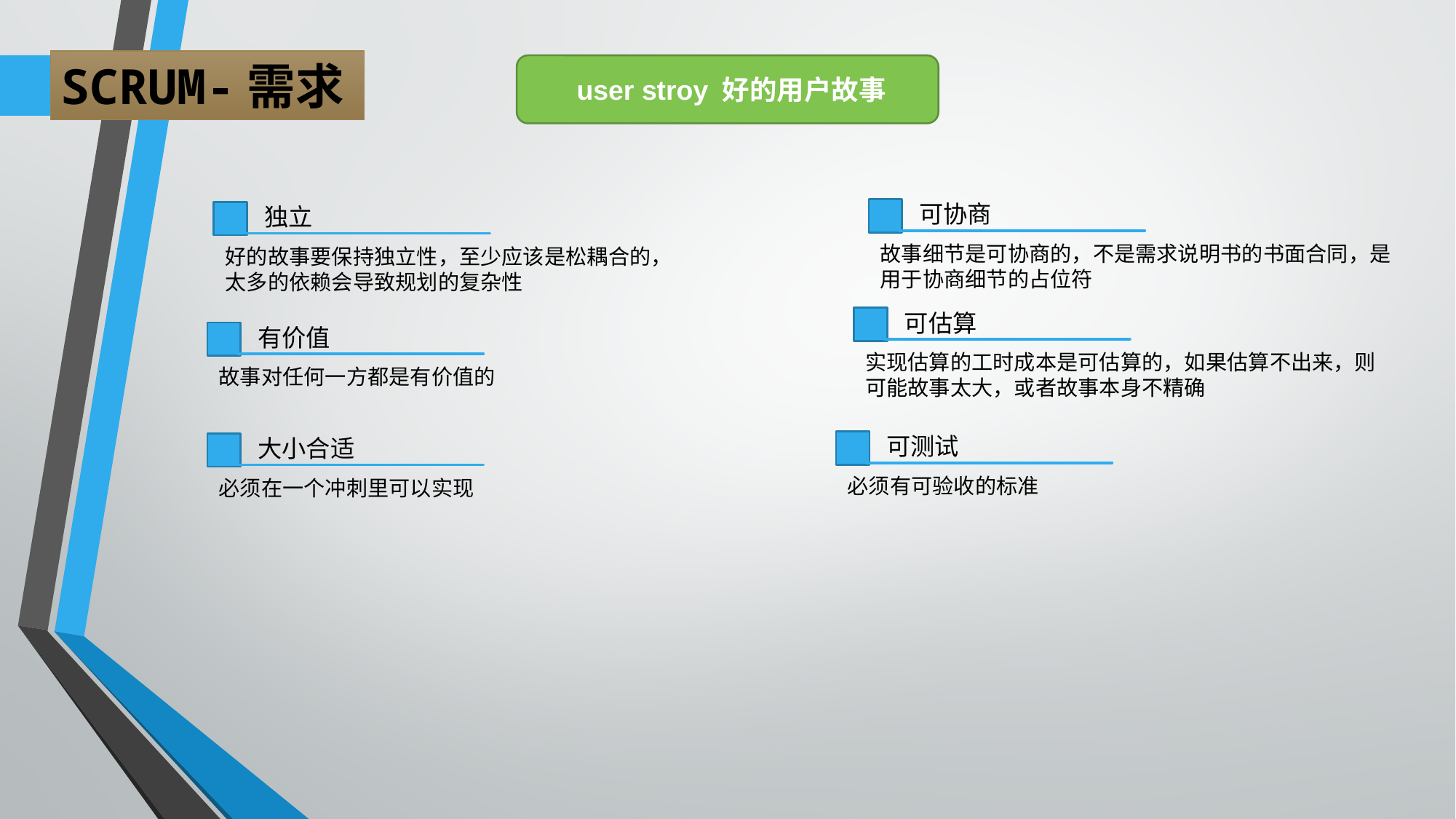

SCRUM-需求

 user stroy 好的用户故事
可协商

故事细节是可协商的，不是需求说明书的书面合同，是用于协商细节的占位符
独立

好的故事要保持独立性，至少应该是松耦合的，
太多的依赖会导致规划的复杂性
可估算

实现估算的工时成本是可估算的，如果估算不出来，则可能故事太大，或者故事本身不精确
有价值

故事对任何一方都是有价值的
可测试

必须有可验收的标准
大小合适

必须在一个冲刺里可以实现